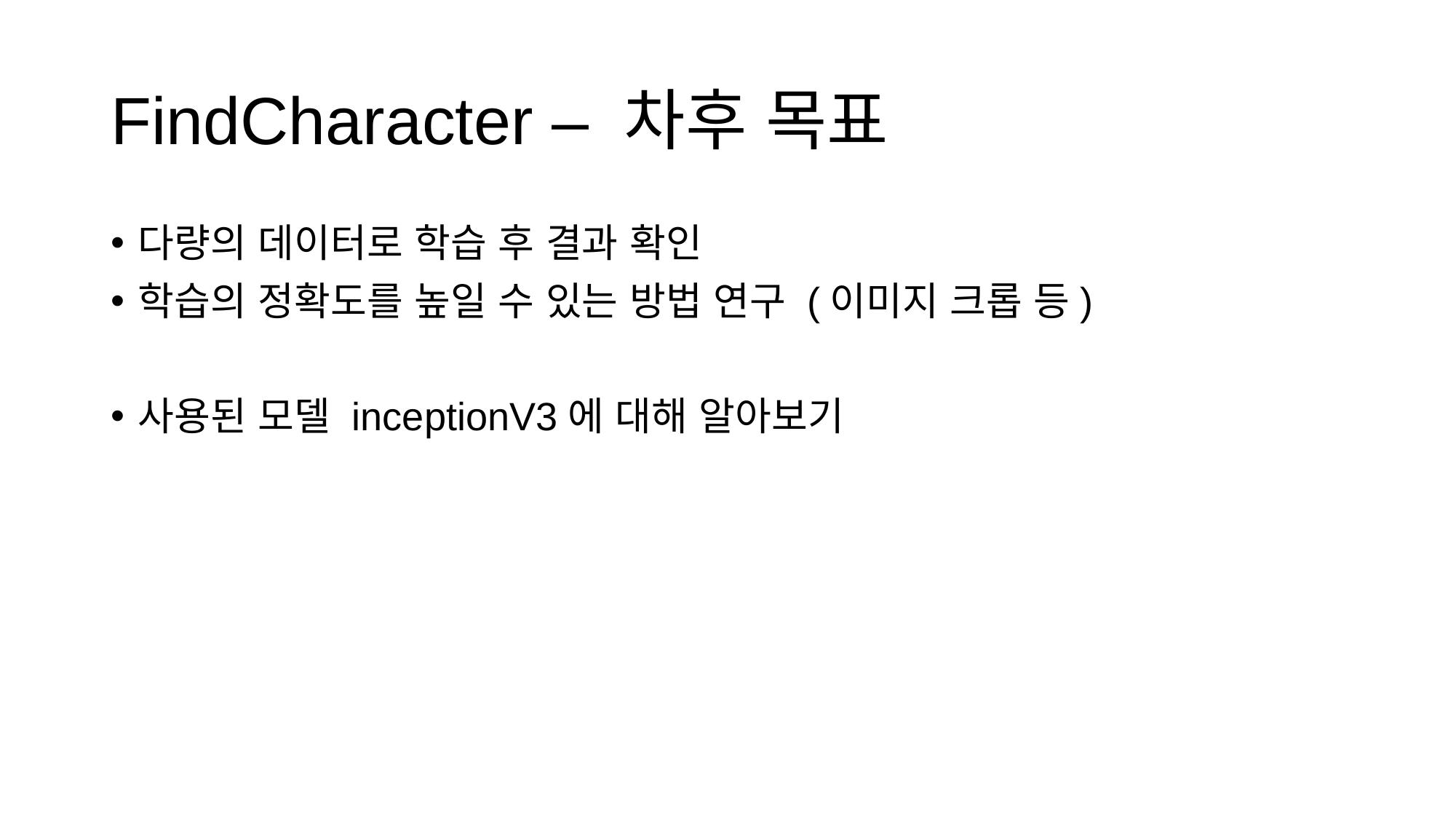

# FindCharacter – 차후 목표
다량의 데이터로 학습 후 결과 확인
학습의 정확도를 높일 수 있는 방법 연구 (이미지 크롭 등)

사용된 모델 inceptionV3에 대해 알아보기